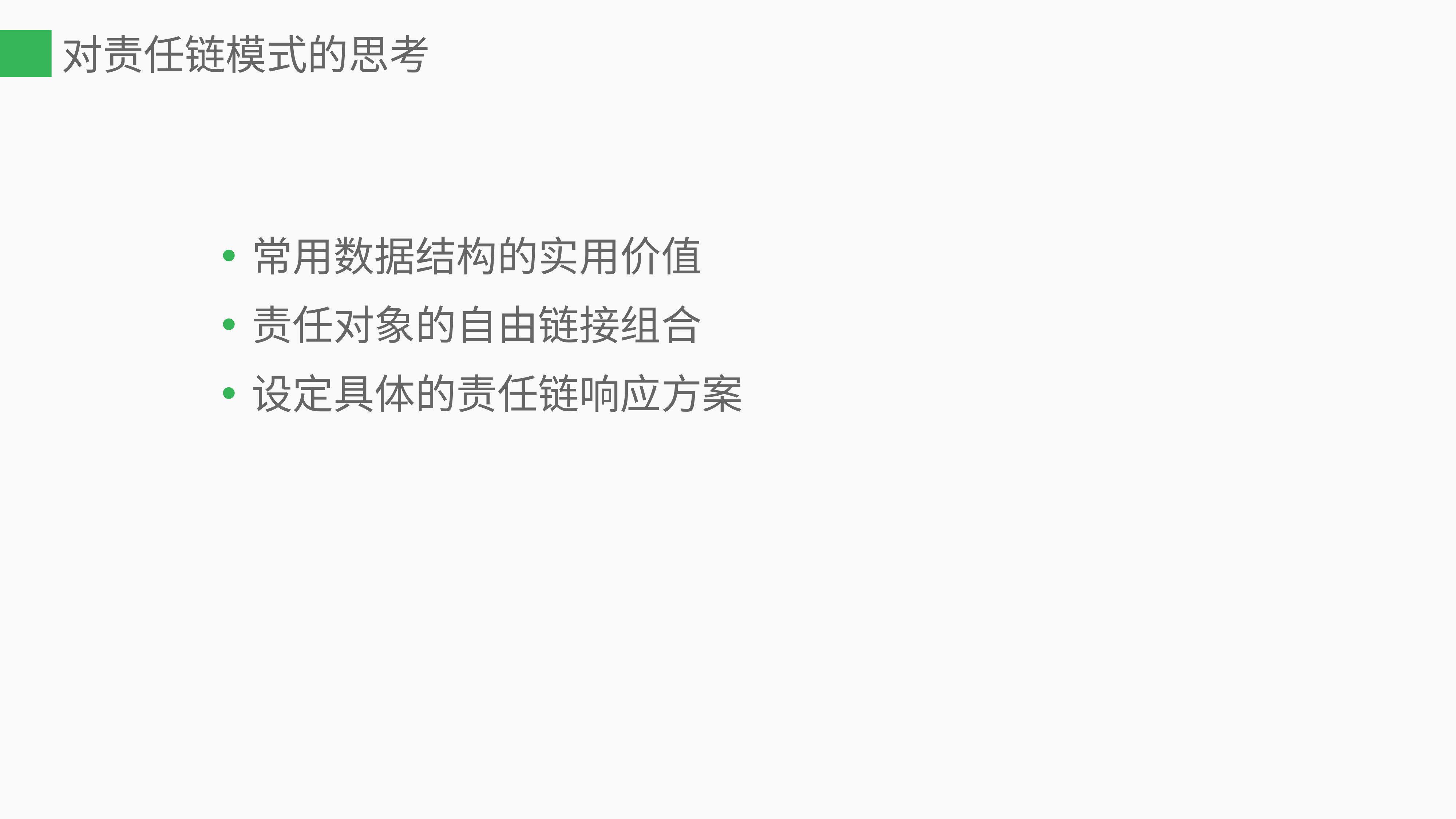

# 对责任链模式的思考
常用数据结构的实用价值
责任对象的自由链接组合
设定具体的责任链响应方案